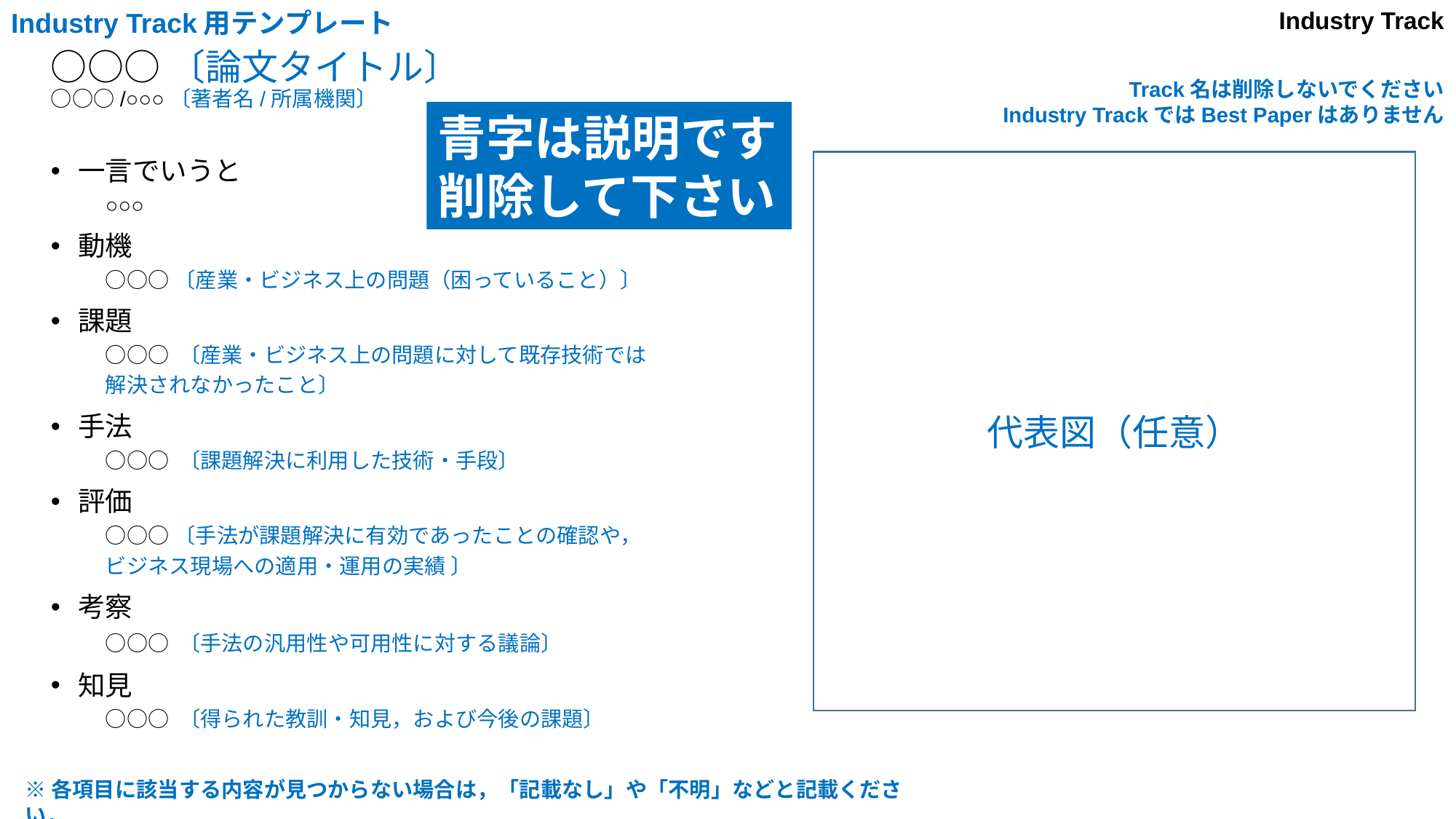

Industry Track用テンプレート
Industry Track
# ○○○〔論文タイトル〕 ○○○/○○○〔著者名/所属機関〕
Track名は削除しないでください
Industry TrackではBest Paperはありません
青字は説明です
削除して下さい
一言でいうと
○○○
動機
○○○〔産業・ビジネス上の問題（困っていること）〕
課題
○○○ 〔産業・ビジネス上の問題に対して既存技術では
解決されなかったこと〕
手法
○○○ 〔課題解決に利用した技術・手段〕
評価
○○○〔手法が課題解決に有効であったことの確認や，
ビジネス現場への適用・運用の実績 〕
考察
○○○ 〔手法の汎用性や可用性に対する議論〕
知見
○○○ 〔得られた教訓・知見，および今後の課題〕
代表図（任意）
※各項目に該当する内容が見つからない場合は，「記載なし」や「不明」などと記載ください．